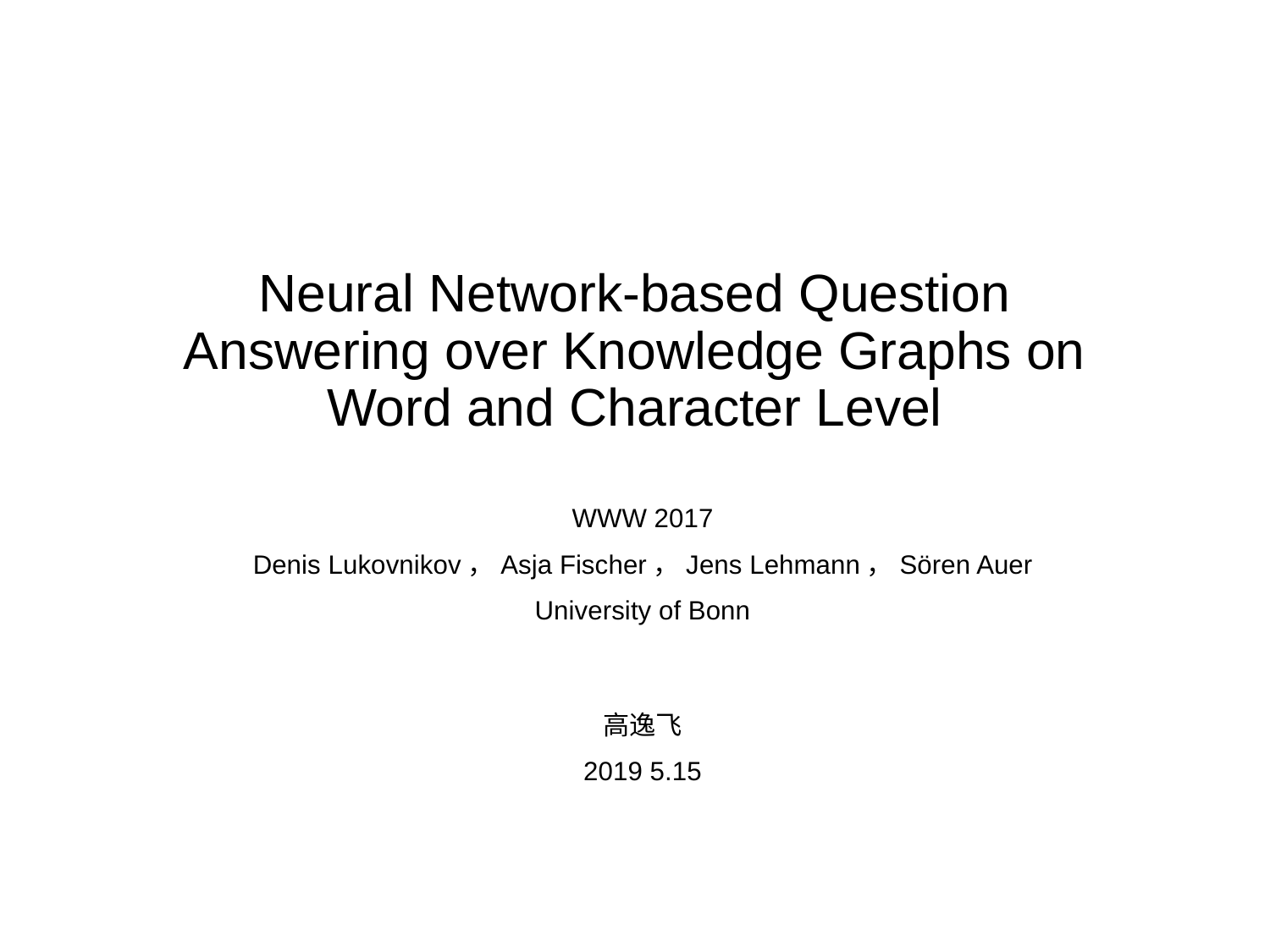

# Neural Network-based Question Answering over Knowledge Graphs on Word and Character Level
WWW 2017
Denis Lukovnikov，Asja Fischer，Jens Lehmann，Sören Auer
University of Bonn
高逸飞
2019 5.15